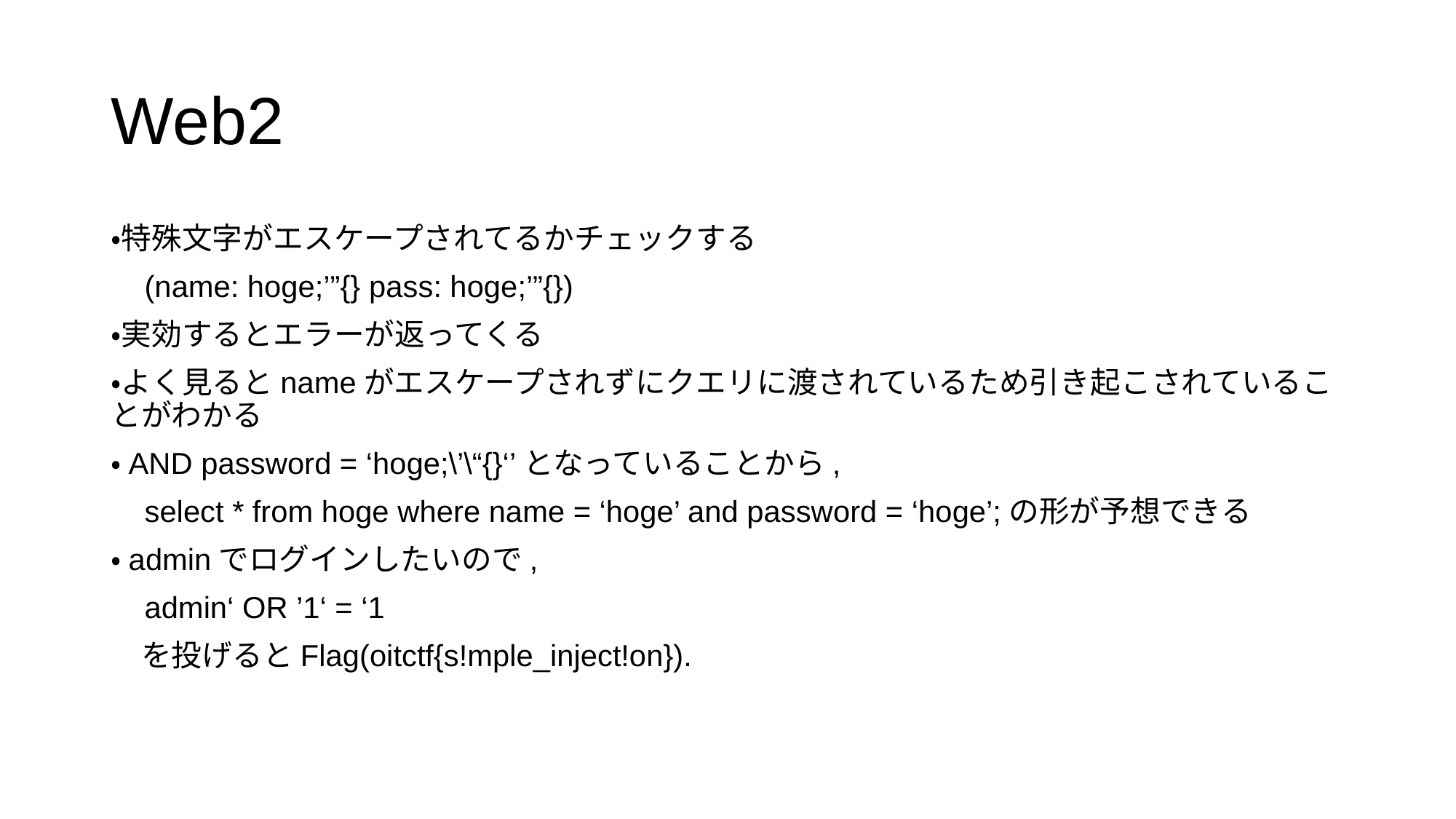

# Web2
・特殊文字がエスケープされてるかチェックする
    (name: hoge;’”{} pass: hoge;’”{})
・実効するとエラーが返ってくる
・よく見るとnameがエスケープされずにクエリに渡されているため引き起こされていることがわかる
・AND password = ‘hoge;\’\“{}‘’となっていることから,
    select * from hoge where name = ‘hoge’ and password = ‘hoge’;の形が予想できる
・adminでログインしたいので,
    admin‘ OR ’1‘ = ‘1
　を投げるとFlag(oitctf{s!mple_inject!on}).